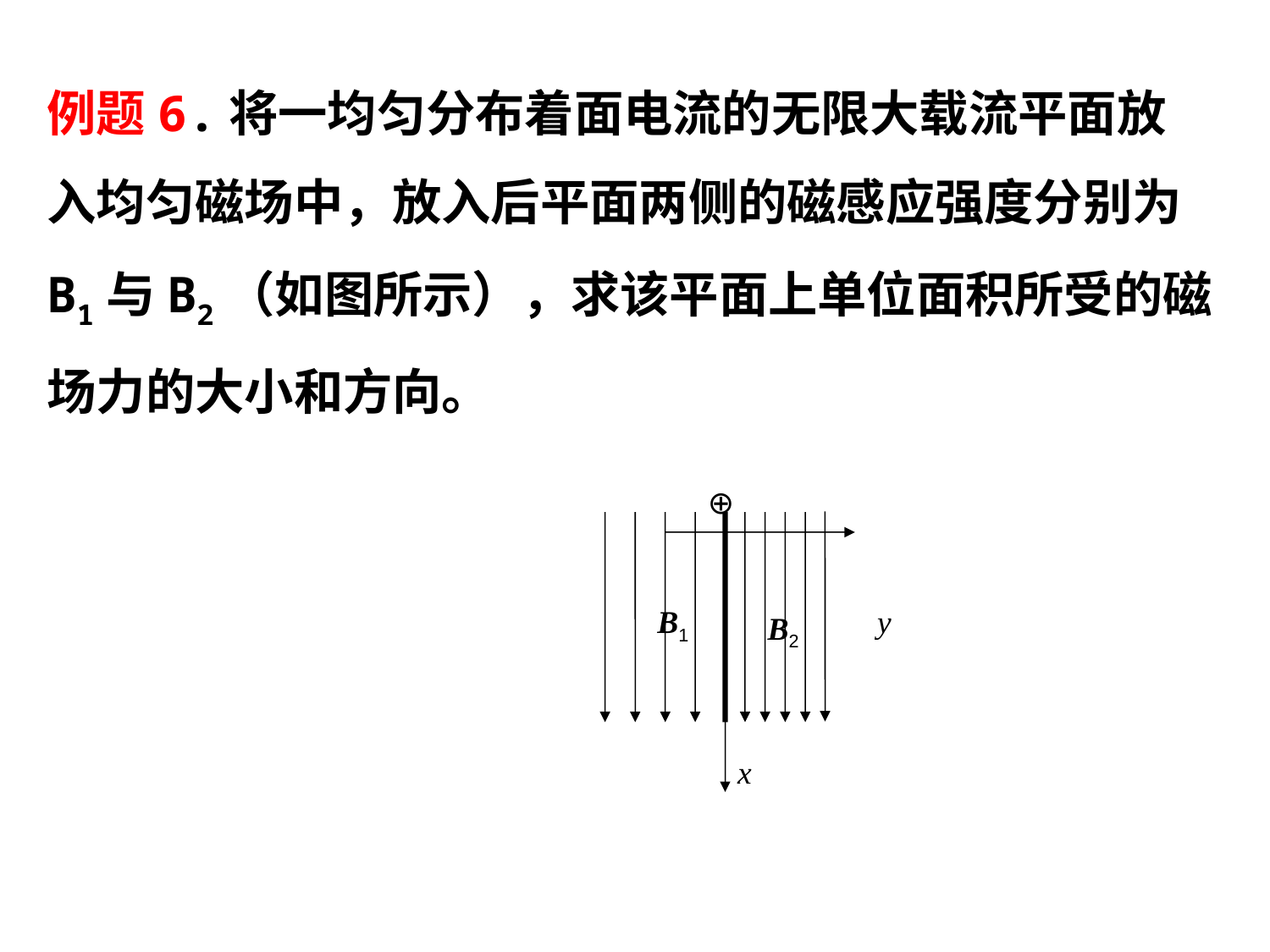

例题6.将一均匀分布着面电流的无限大载流平面放入均匀磁场中，放入后平面两侧的磁感应强度分别为B1与B2（如图所示），求该平面上单位面积所受的磁场力的大小和方向。
⊕

B1
y
B2
x